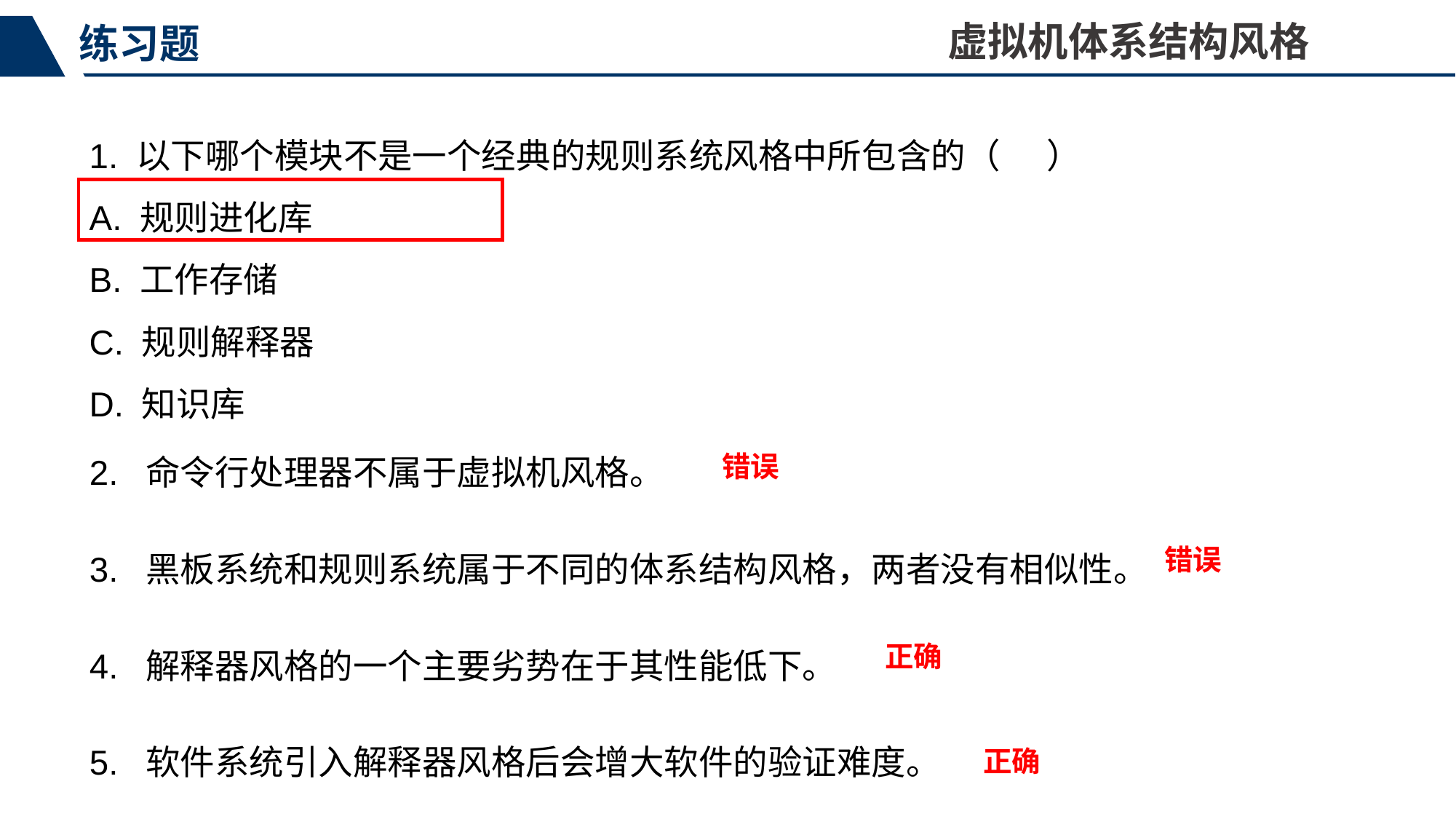

虚拟机体系结构风格

练习题

1. 以下哪个模块不是一个经典的规则系统风格中所包含的（      ）
A. 规则进化库
B. 工作存储
C. 规则解释器
D. 知识库

2.  命令行处理器不属于虚拟机风格。
3.  黑板系统和规则系统属于不同的体系结构风格，两者没有相似性。
4.  解释器风格的一个主要劣势在于其性能低下。
5.  软件系统引入解释器风格后会增大软件的验证难度。
错误
错误
正确
正确